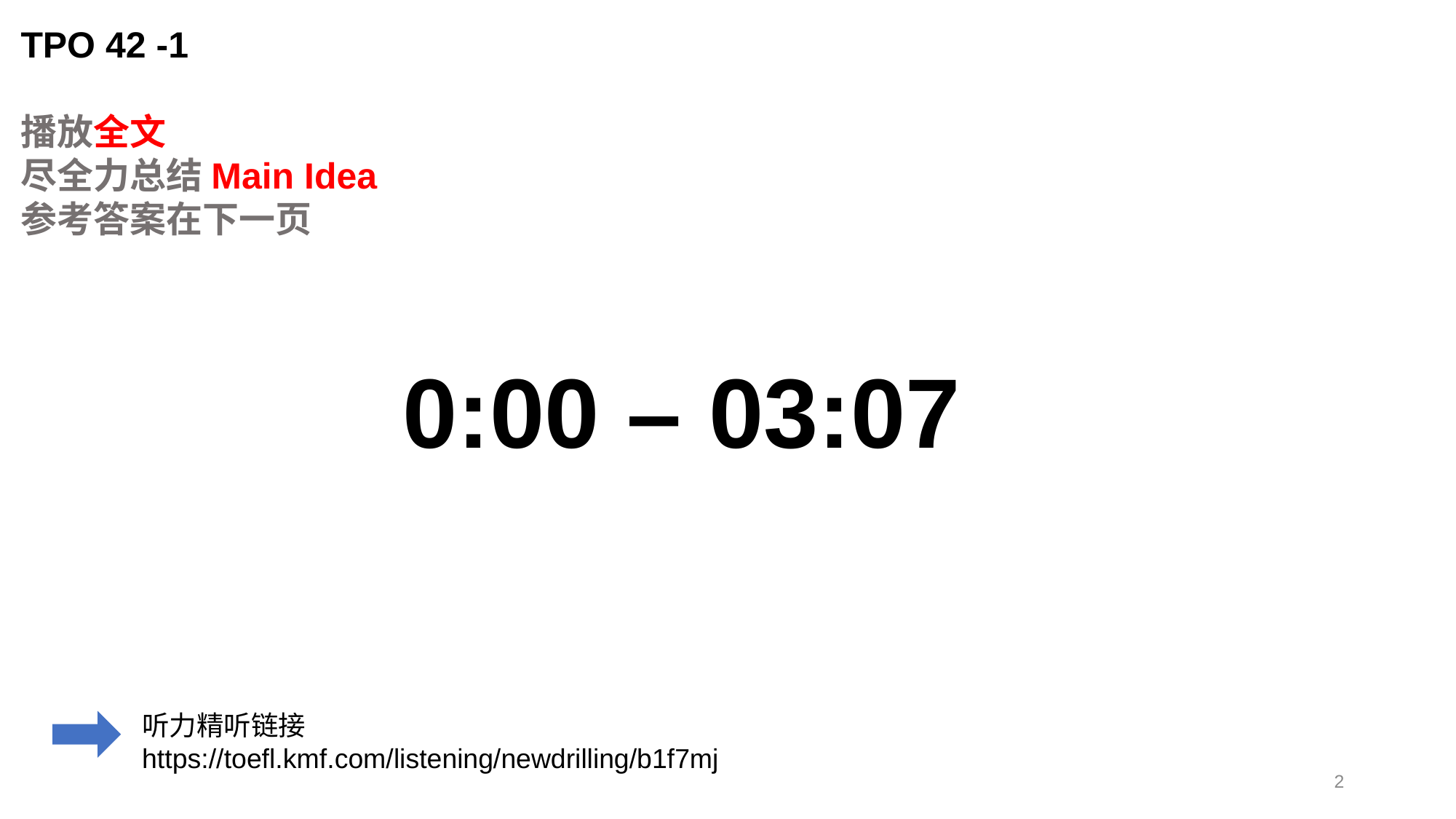

TPO 42 -1

播放全文
尽全力总结Main Idea
参考答案在下一页
0:00 – 03:07
听力精听链接
https://toefl.kmf.com/listening/newdrilling/b1f7mj

2